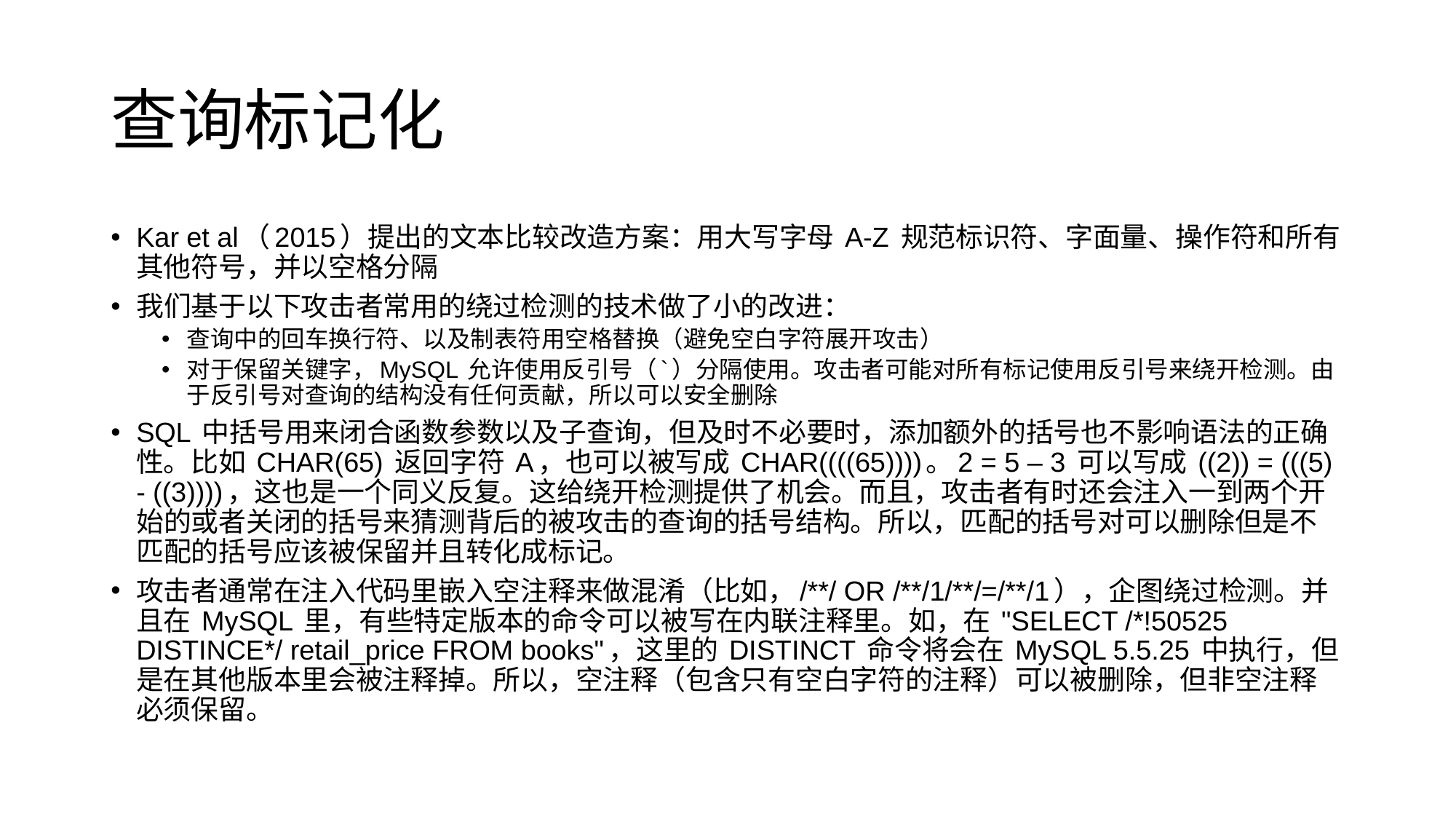

# 查询标记化
Kar et al（2015）提出的文本比较改造方案：用大写字母 A-Z 规范标识符、字面量、操作符和所有其他符号，并以空格分隔
我们基于以下攻击者常用的绕过检测的技术做了小的改进：
查询中的回车换行符、以及制表符用空格替换（避免空白字符展开攻击）
对于保留关键字，MySQL 允许使用反引号（`）分隔使用。攻击者可能对所有标记使用反引号来绕开检测。由于反引号对查询的结构没有任何贡献，所以可以安全删除
SQL 中括号用来闭合函数参数以及子查询，但及时不必要时，添加额外的括号也不影响语法的正确性。比如 CHAR(65) 返回字符 A，也可以被写成 CHAR((((65))))。2 = 5 – 3 可以写成 ((2)) = (((5) - ((3))))，这也是一个同义反复。这给绕开检测提供了机会。而且，攻击者有时还会注入一到两个开始的或者关闭的括号来猜测背后的被攻击的查询的括号结构。所以，匹配的括号对可以删除但是不匹配的括号应该被保留并且转化成标记。
攻击者通常在注入代码里嵌入空注释来做混淆（比如，/**/ OR /**/1/**/=/**/1），企图绕过检测。并且在 MySQL 里，有些特定版本的命令可以被写在内联注释里。如，在 "SELECT /*!50525 DISTINCE*/ retail_price FROM books"，这里的 DISTINCT 命令将会在 MySQL 5.5.25 中执行，但是在其他版本里会被注释掉。所以，空注释（包含只有空白字符的注释）可以被删除，但非空注释必须保留。